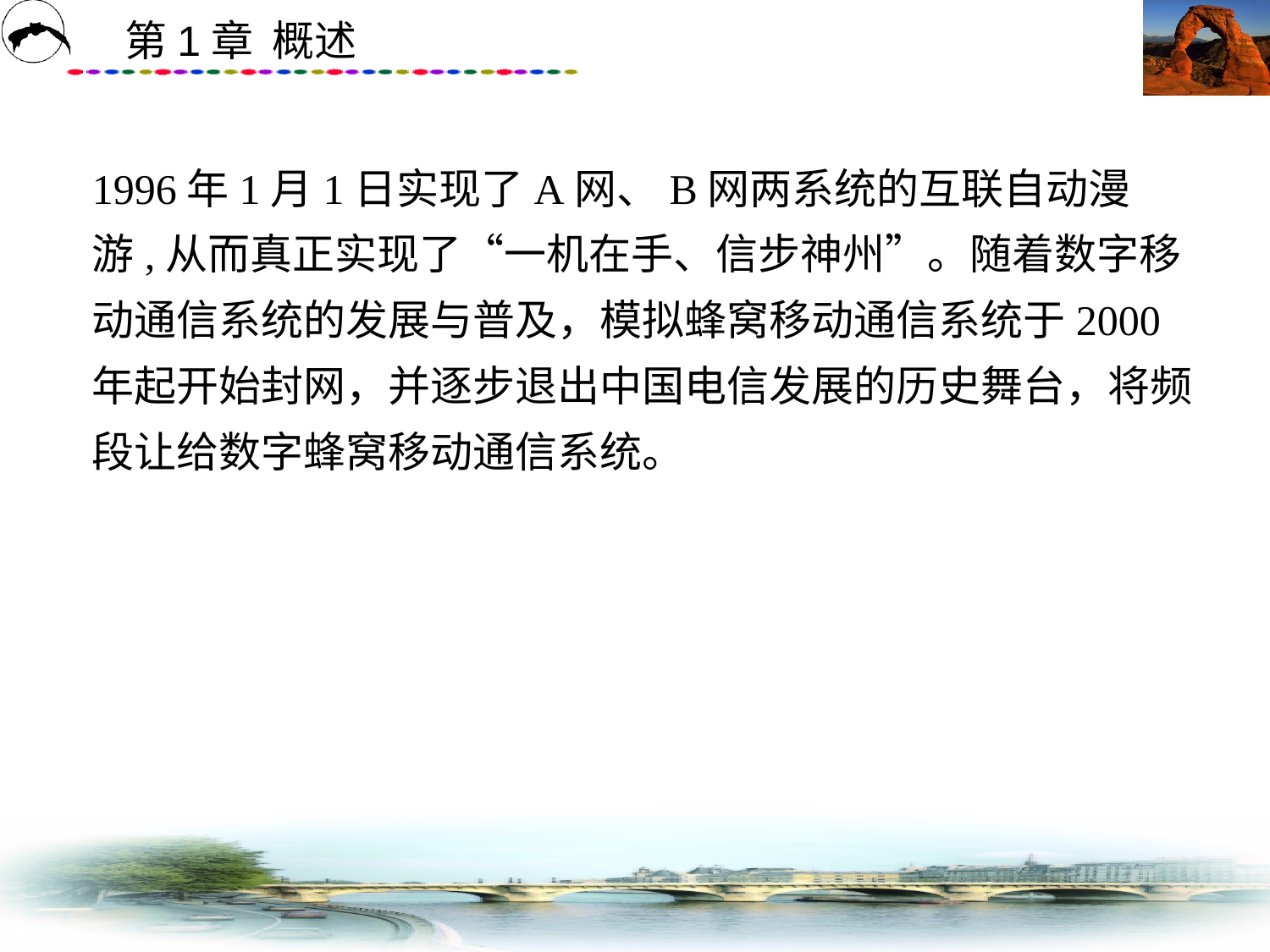

# 1996年1月1日实现了A网、B网两系统的互联自动漫游,从而真正实现了“一机在手、信步神州”。随着数字移动通信系统的发展与普及，模拟蜂窝移动通信系统于2000年起开始封网，并逐步退出中国电信发展的历史舞台，将频段让给数字蜂窝移动通信系统。